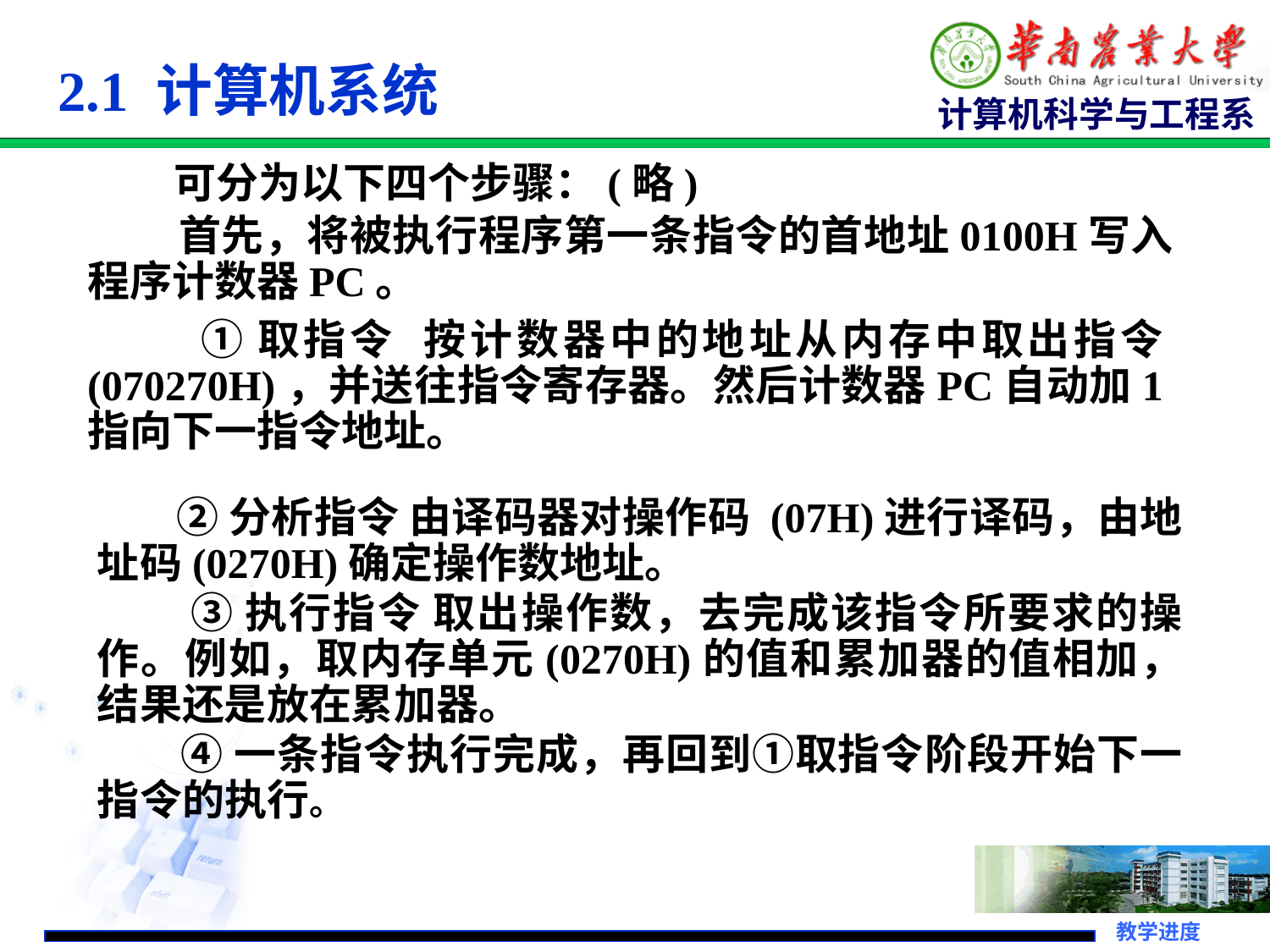

2.1 计算机系统
        可分为以下四个步骤：(略)
        首先，将被执行程序第一条指令的首地址0100H写入程序计数器PC。
        ①取指令  按计数器中的地址从内存中取出指令(070270H)，并送往指令寄存器。然后计数器PC自动加1指向下一指令地址。
        ②分析指令 由译码器对操作码 (07H)进行译码，由地址码(0270H)确定操作数地址。
        ③执行指令 取出操作数，去完成该指令所要求的操作。例如，取内存单元(0270H)的值和累加器的值相加，结果还是放在累加器。
        ④一条指令执行完成，再回到①取指令阶段开始下一指令的执行。